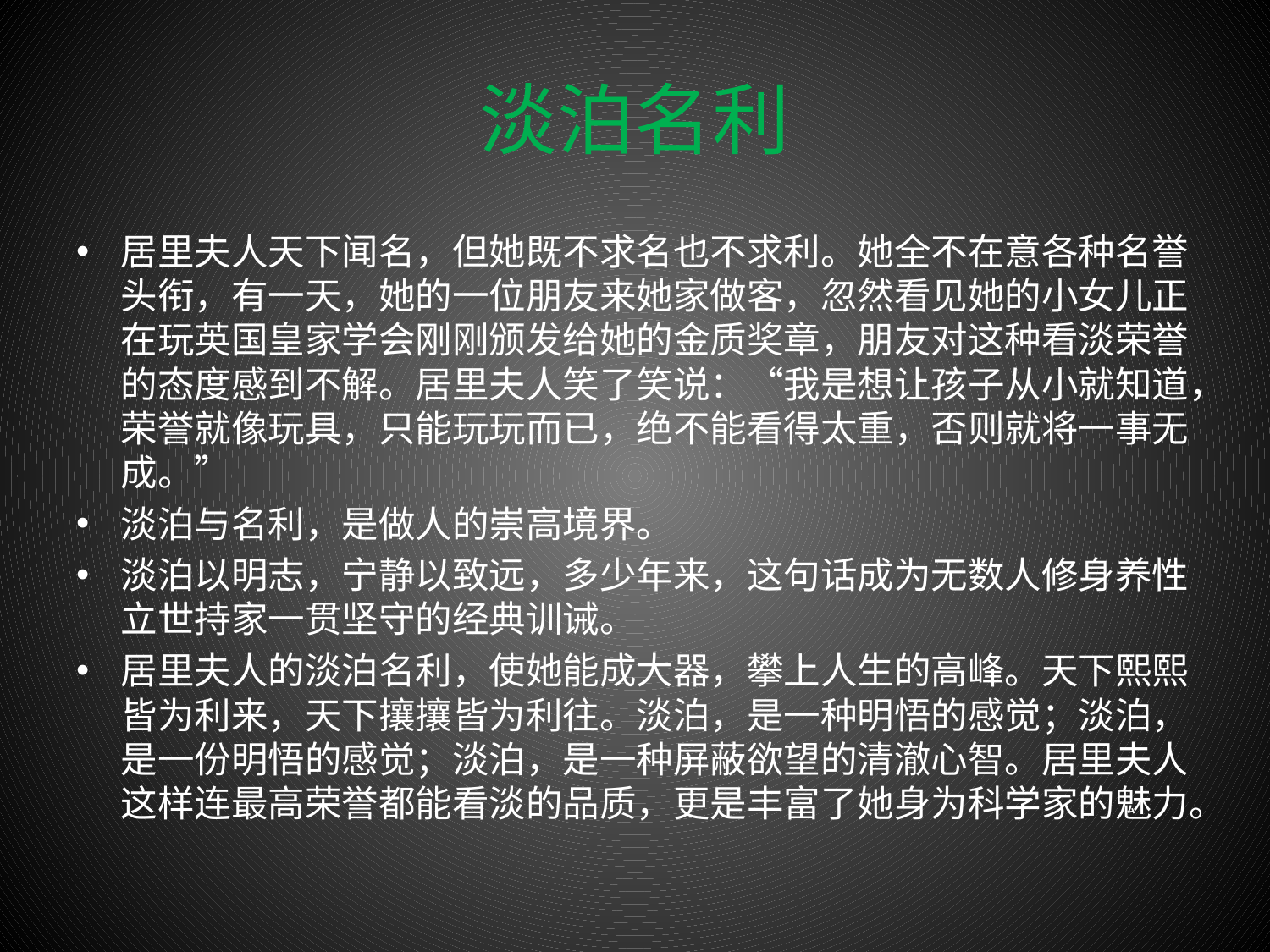

# 淡泊名利
居里夫人天下闻名，但她既不求名也不求利。她全不在意各种名誉头衔，有一天，她的一位朋友来她家做客，忽然看见她的小女儿正在玩英国皇家学会刚刚颁发给她的金质奖章，朋友对这种看淡荣誉的态度感到不解。居里夫人笑了笑说：“我是想让孩子从小就知道，荣誉就像玩具，只能玩玩而已，绝不能看得太重，否则就将一事无成。”
淡泊与名利，是做人的崇高境界。
淡泊以明志，宁静以致远，多少年来，这句话成为无数人修身养性立世持家一贯坚守的经典训诫。
居里夫人的淡泊名利，使她能成大器，攀上人生的高峰。天下熙熙皆为利来，天下攘攘皆为利往。淡泊，是一种明悟的感觉；淡泊，是一份明悟的感觉；淡泊，是一种屏蔽欲望的清澈心智。居里夫人这样连最高荣誉都能看淡的品质，更是丰富了她身为科学家的魅力。